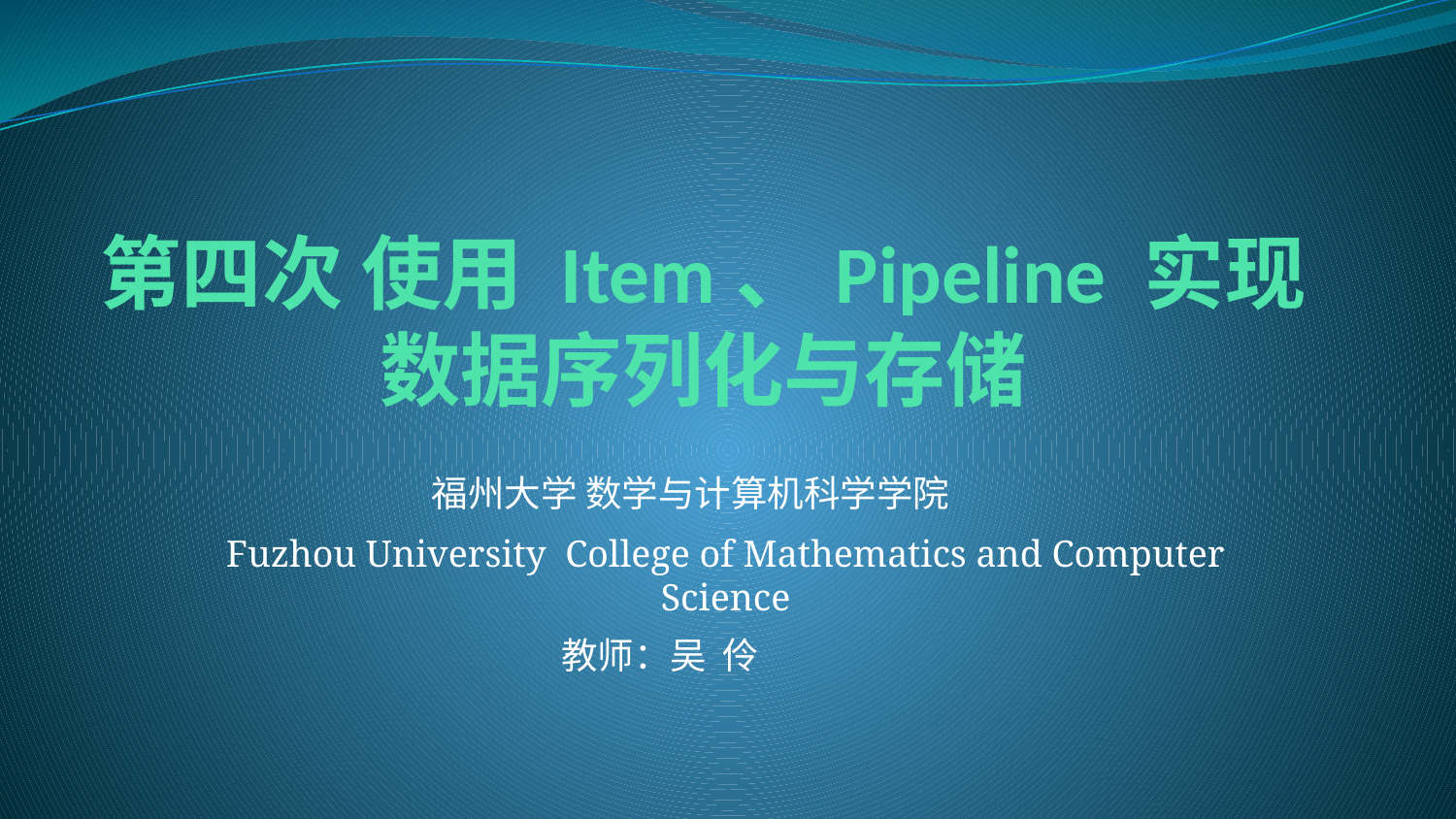

# 第四次 使用 Item、Pipeline 实现数据序列化与存储
福州大学 数学与计算机科学学院
Fuzhou University  College of Mathematics and Computer Science
教师：吴  伶